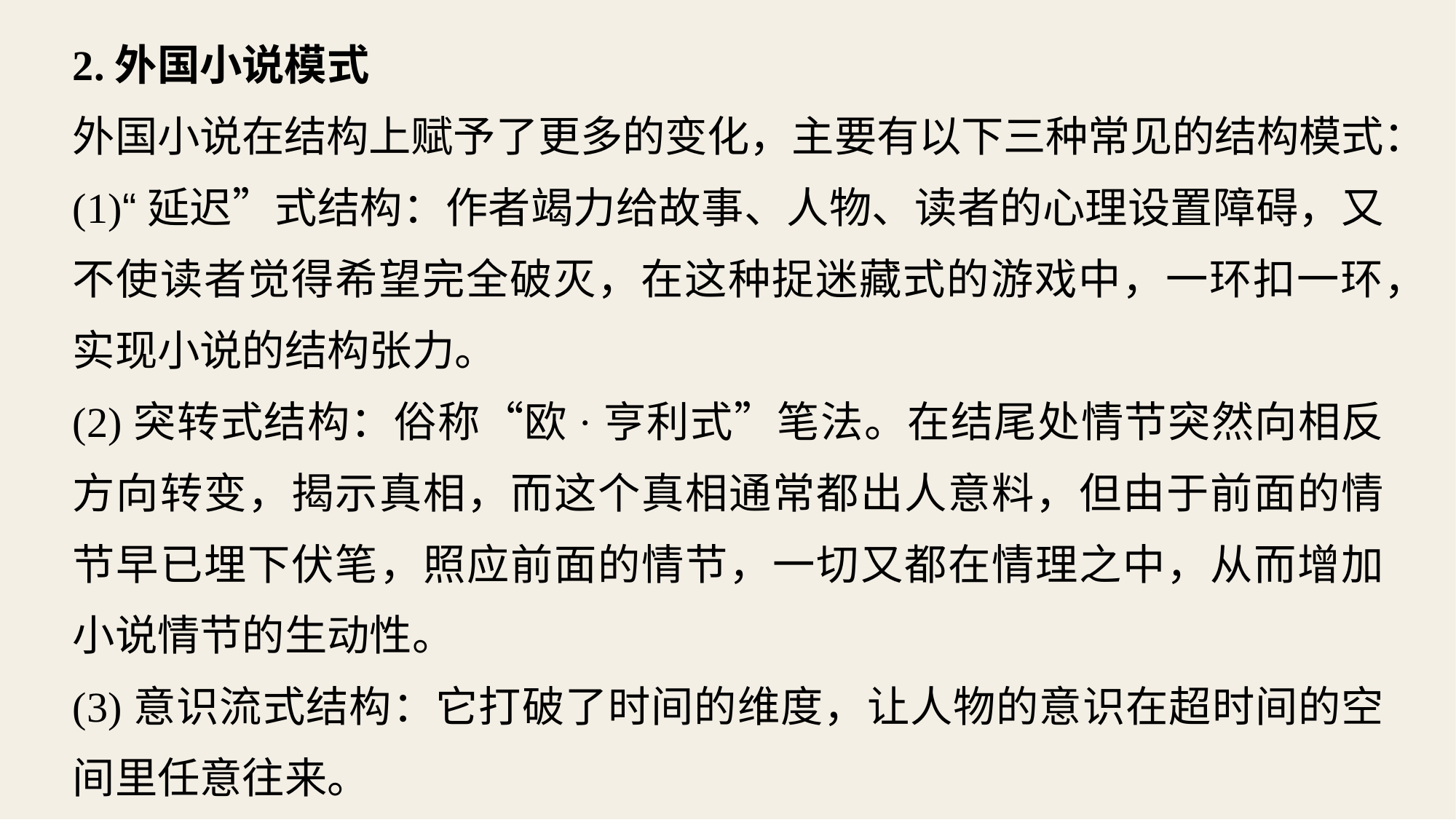

2.外国小说模式
外国小说在结构上赋予了更多的变化，主要有以下三种常见的结构模式：
(1)“延迟”式结构：作者竭力给故事、人物、读者的心理设置障碍，又不使读者觉得希望完全破灭，在这种捉迷藏式的游戏中，一环扣一环，实现小说的结构张力。
(2)突转式结构：俗称“欧·亨利式”笔法。在结尾处情节突然向相反方向转变，揭示真相，而这个真相通常都出人意料，但由于前面的情节早已埋下伏笔，照应前面的情节，一切又都在情理之中，从而增加小说情节的生动性。
(3)意识流式结构：它打破了时间的维度，让人物的意识在超时间的空间里任意往来。